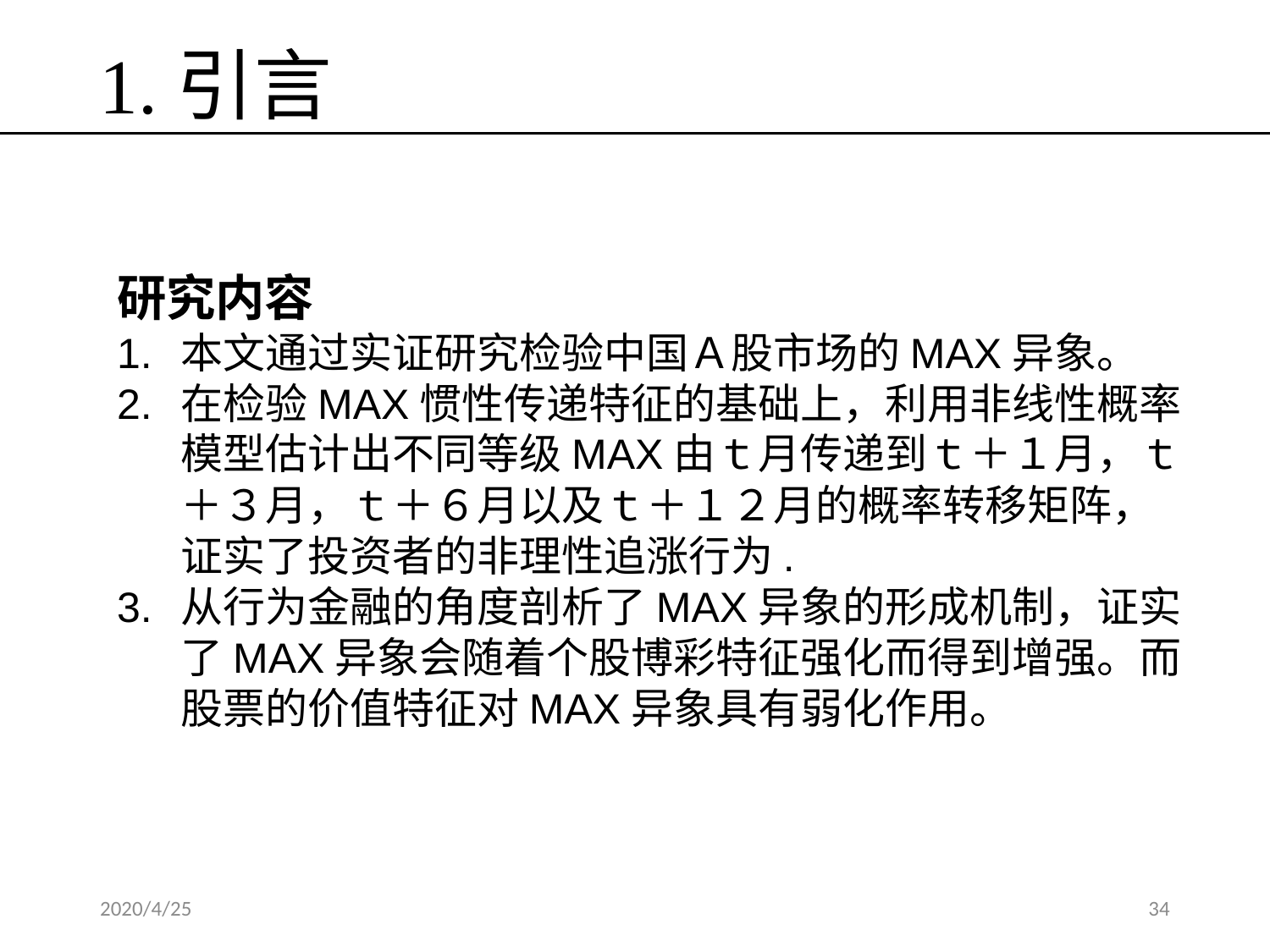

1.引言
研究内容
本文通过实证研究检验中国Ａ股市场的MAX异象。
在检验MAX惯性传递特征的基础上，利用非线性概率模型估计出不同等级MAX由ｔ月传递到ｔ＋１月，ｔ＋３月，ｔ＋６月以及ｔ＋１２月的概率转移矩阵，证实了投资者的非理性追涨行为.
从行为金融的角度剖析了MAX异象的形成机制，证实了MAX异象会随着个股博彩特征强化而得到增强。而股票的价值特征对MAX异象具有弱化作用。

2020/4/25
34